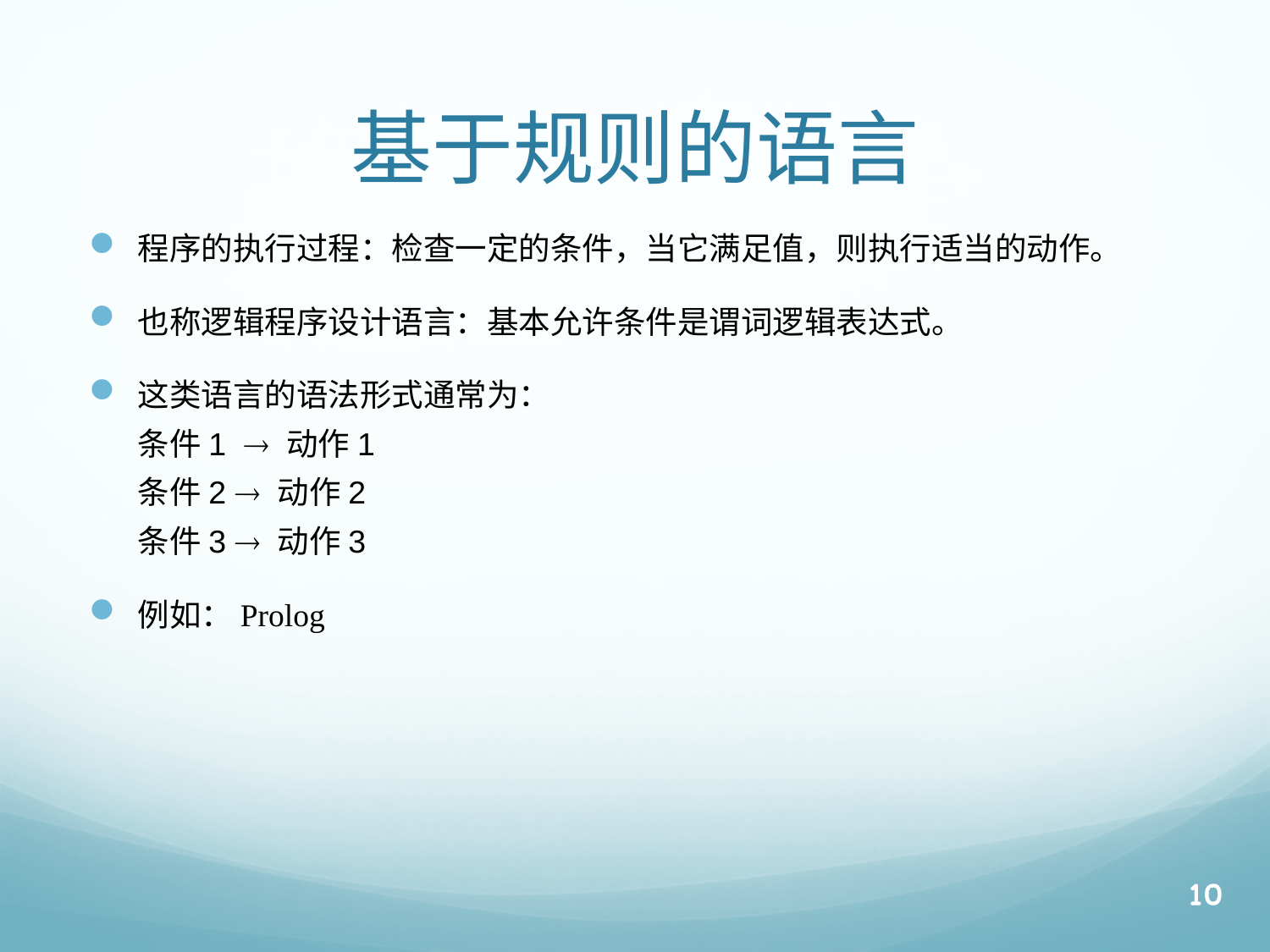

# 基于规则的语言
程序的执行过程：检查一定的条件，当它满足值，则执行适当的动作。
也称逻辑程序设计语言：基本允许条件是谓词逻辑表达式。
这类语言的语法形式通常为：
条件1  → 动作1
条件2 → 动作2
条件3 → 动作3
例如：Prolog
10